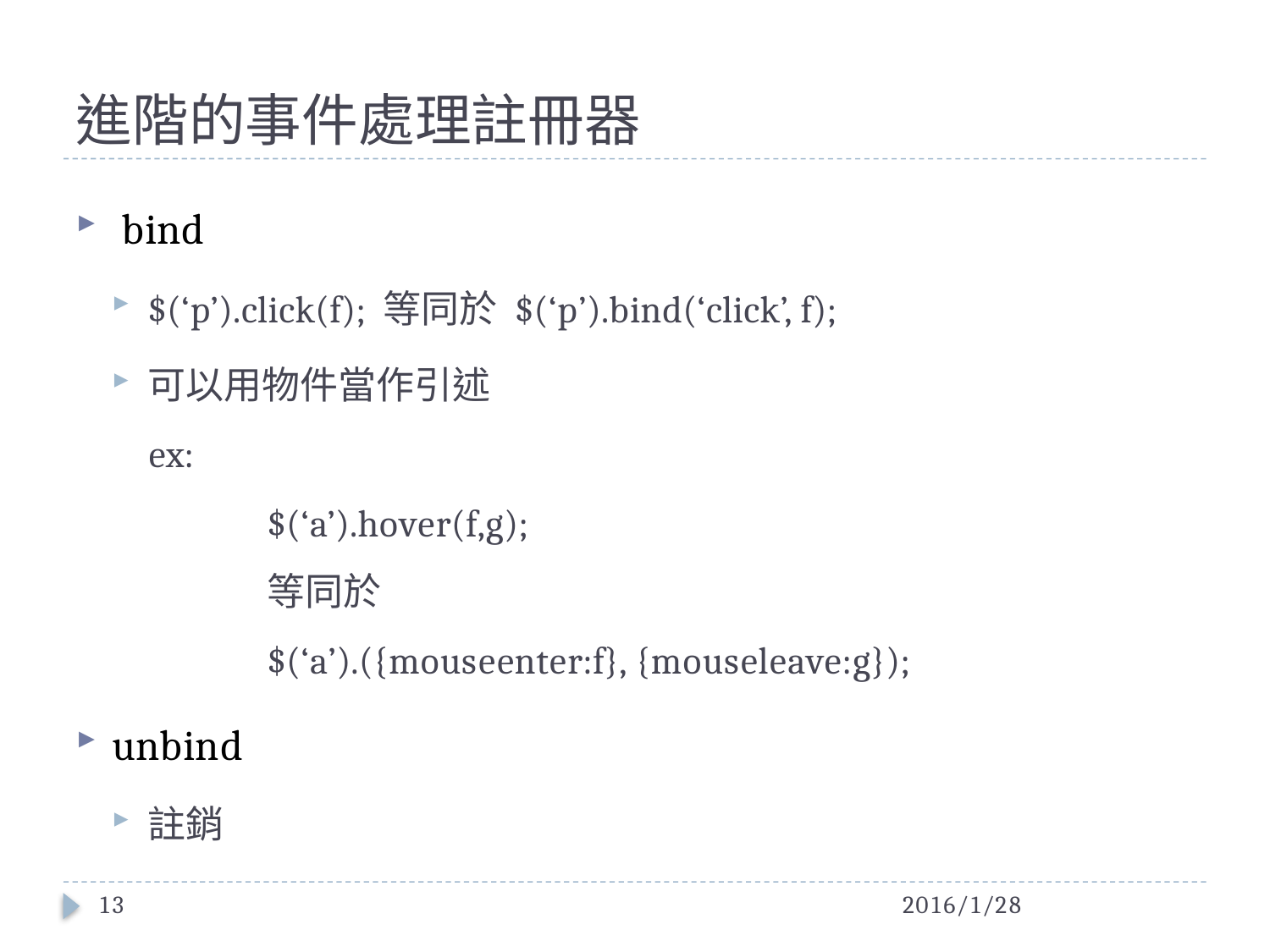

# 進階的事件處理註冊器
 bind
$(‘p’).click(f); 等同於 $(‘p’).bind(‘click’, f);
可以用物件當作引述
ex:
	$(‘a’).hover(f,g);
	等同於
	$(‘a’).({mouseenter:f}, {mouseleave:g});
unbind
註銷

13
2016/1/28